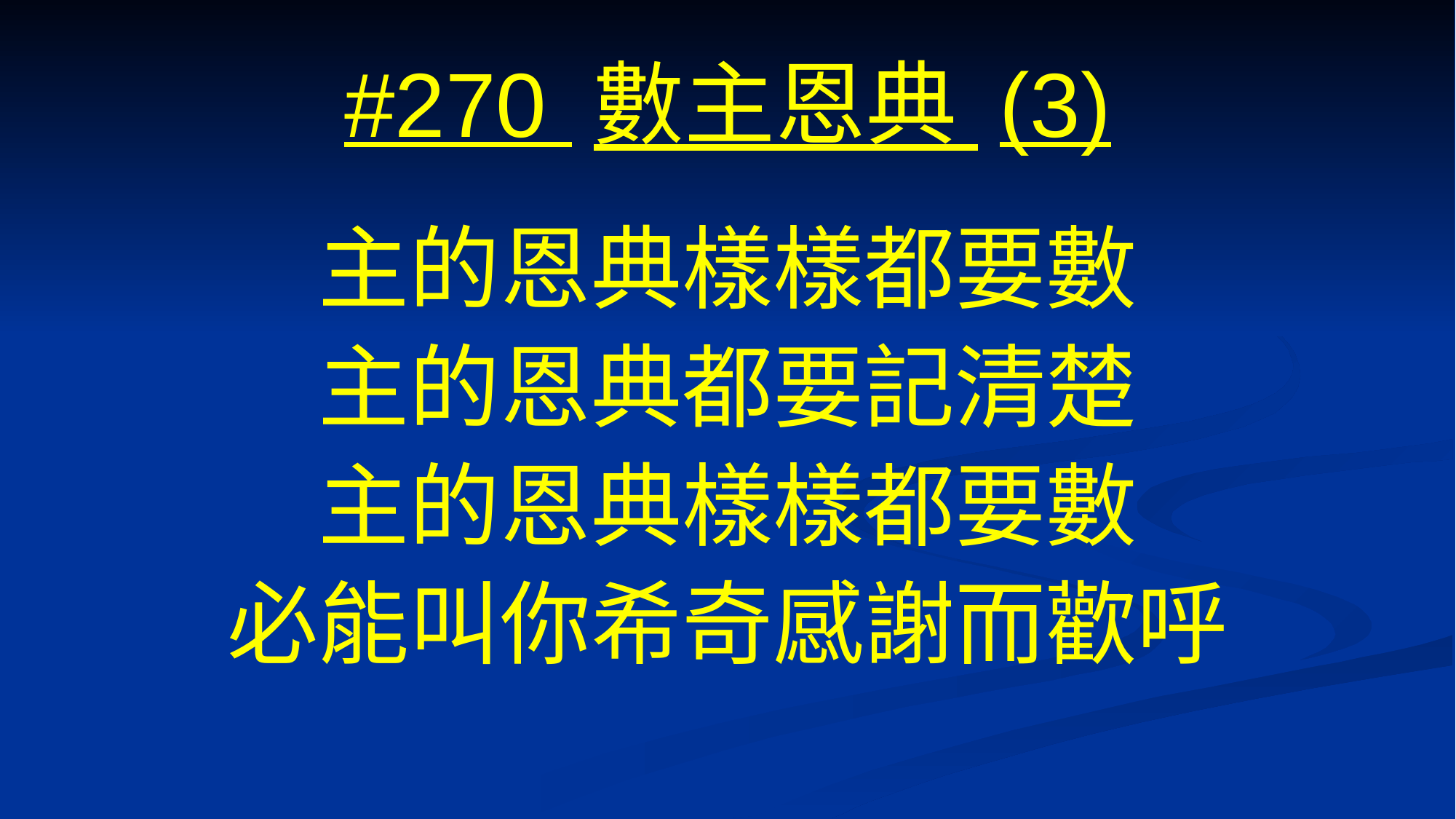

# #270 數主恩典 (3)
主的恩典樣樣都要數
主的恩典都要記清楚
主的恩典樣樣都要數
必能叫你希奇感謝而歡呼